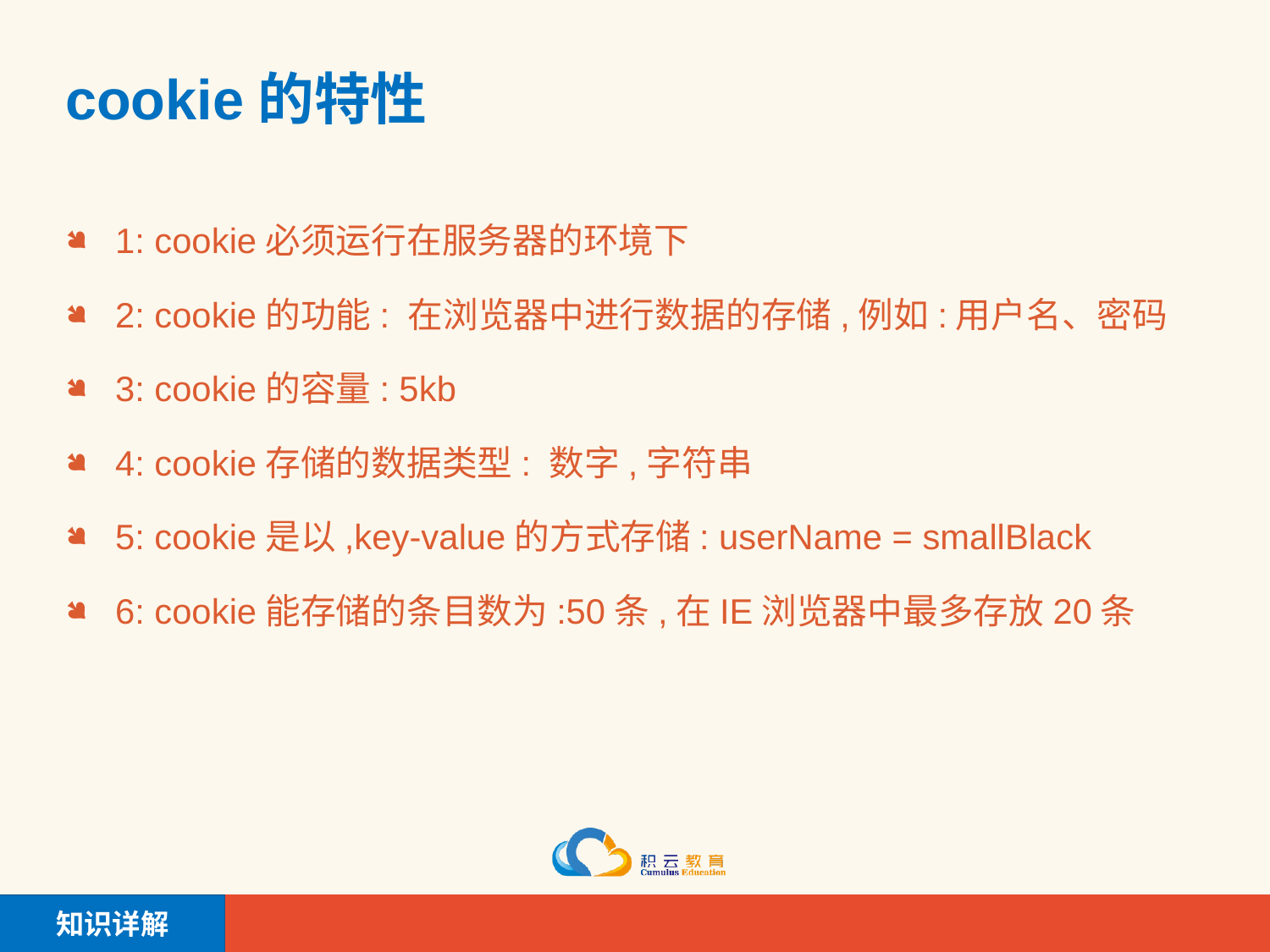

# cookie的特性

1: cookie必须运行在服务器的环境下
2: cookie的功能: 在浏览器中进行数据的存储,例如:用户名、密码
3: cookie的容量: 5kb
4: cookie存储的数据类型: 数字,字符串
5: cookie是以,key-value的方式存储: userName = smallBlack
6: cookie能存储的条目数为:50条,在IE浏览器中最多存放20条